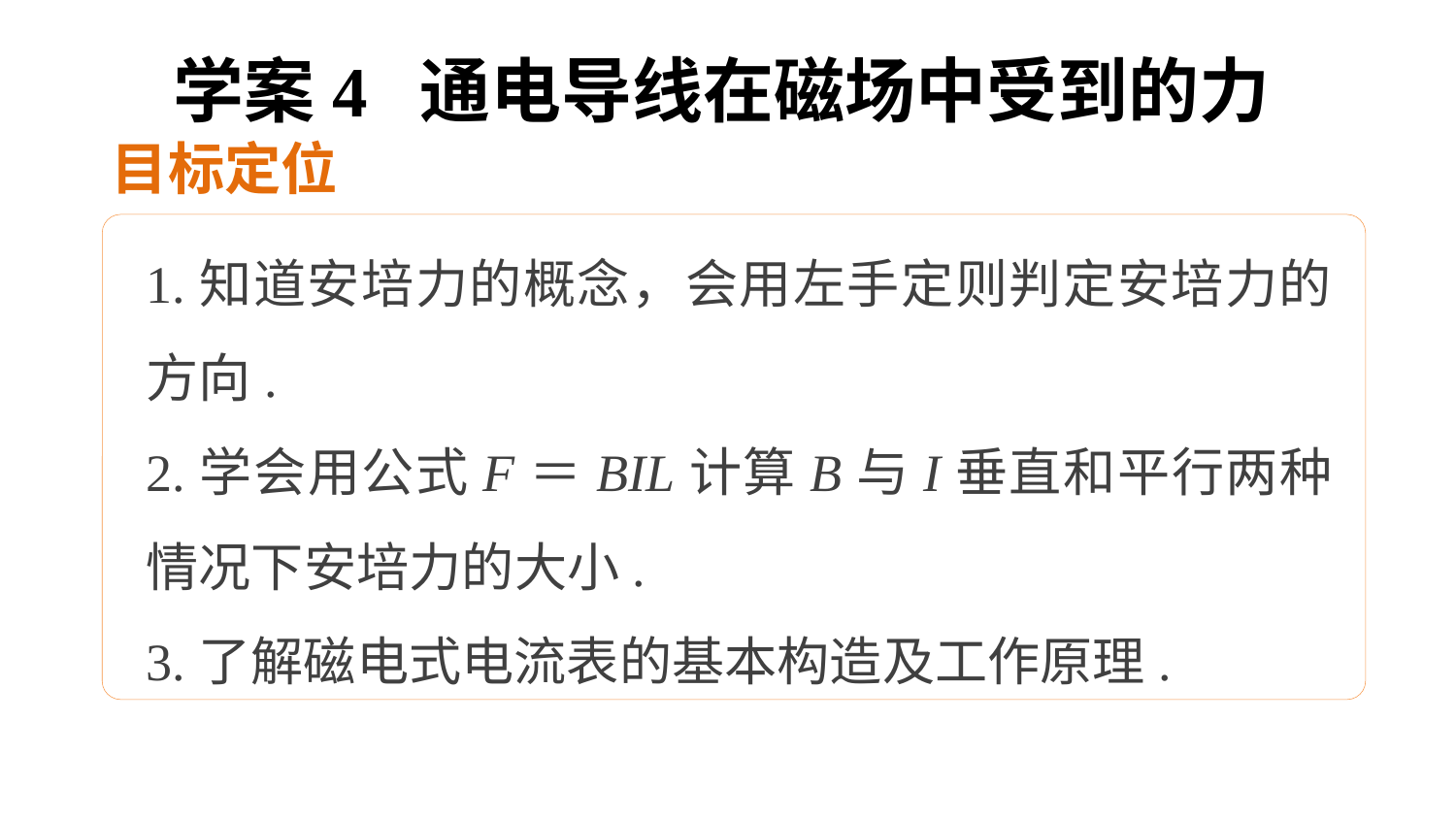

学案4  通电导线在磁场中受到的力

目标定位
1.知道安培力的概念，会用左手定则判定安培力的方向.
2.学会用公式F＝BIL计算B与I垂直和平行两种情况下安培力的大小.
3.了解磁电式电流表的基本构造及工作原理.